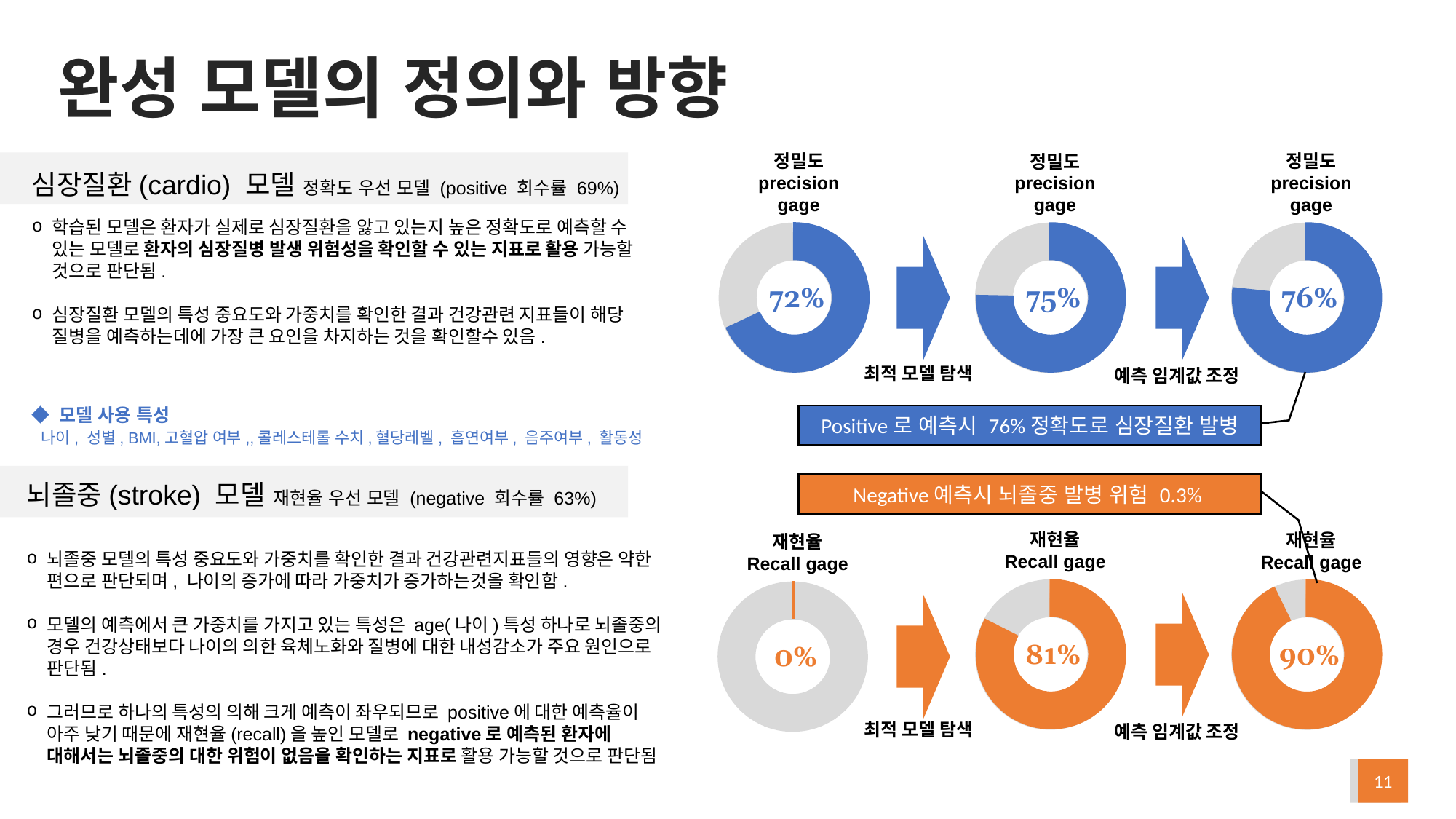

# 완성 모델의 정의와 방향

심장질환(cardio) 모델 정확도 우선 모델 (positive 회수률 69%)
정밀도
precision gage
정밀도
precision gage
정밀도
precision gage
학습된 모델은 환자가 실제로 심장질환을 앓고 있는지 높은 정확도로 예측할 수 있는 모델로 환자의 심장질병 발생 위험성을 확인할 수 있는 지표로 활용 가능할 것으로 판단됨.

심장질환 모델의 특성 중요도와 가중치를 확인한 결과 건강관련 지표들이 해당 질병을 예측하는데에 가장 큰 요인을 차지하는 것을 확인할수 있음.

72%
76%
75%
최적 모델 탐색
예측 임계값 조정
◆ 모델 사용 특성
 나이, 성별, BMI,고혈압 여부,,콜레스테롤 수치,혈당레벨, 흡연여부, 음주여부, 활동성
Positive로 예측시 76%정확도로 심장질환 발병

Negative예측시 뇌졸중 발병 위험 0.3%
뇌졸중(stroke) 모델 재현율 우선 모델 (negative 회수률 63%)
뇌졸중 모델의 특성 중요도와 가중치를 확인한 결과 건강관련지표들의 영향은 약한 편으로 판단되며, 나이의 증가에 따라 가중치가 증가하는것을 확인함.

모델의 예측에서 큰 가중치를 가지고 있는 특성은 age(나이)특성 하나로 뇌졸중의 경우 건강상태보다 나이의 의한 육체노화와 질병에 대한 내성감소가 주요 원인으로 판단됨.

그러므로 하나의 특성의 의해 크게 예측이 좌우되므로 positive에 대한 예측율이 아주 낮기 때문에 재현율(recall)을 높인 모델로 negative로 예측된 환자에 대해서는 뇌졸중의 대한 위험이 없음을 확인하는 지표로 활용 가능할 것으로 판단됨
재현율
Recall gage
재현율
Recall gage
재현율
Recall gage

81%
90%
0%
최적 모델 탐색
예측 임계값 조정
11